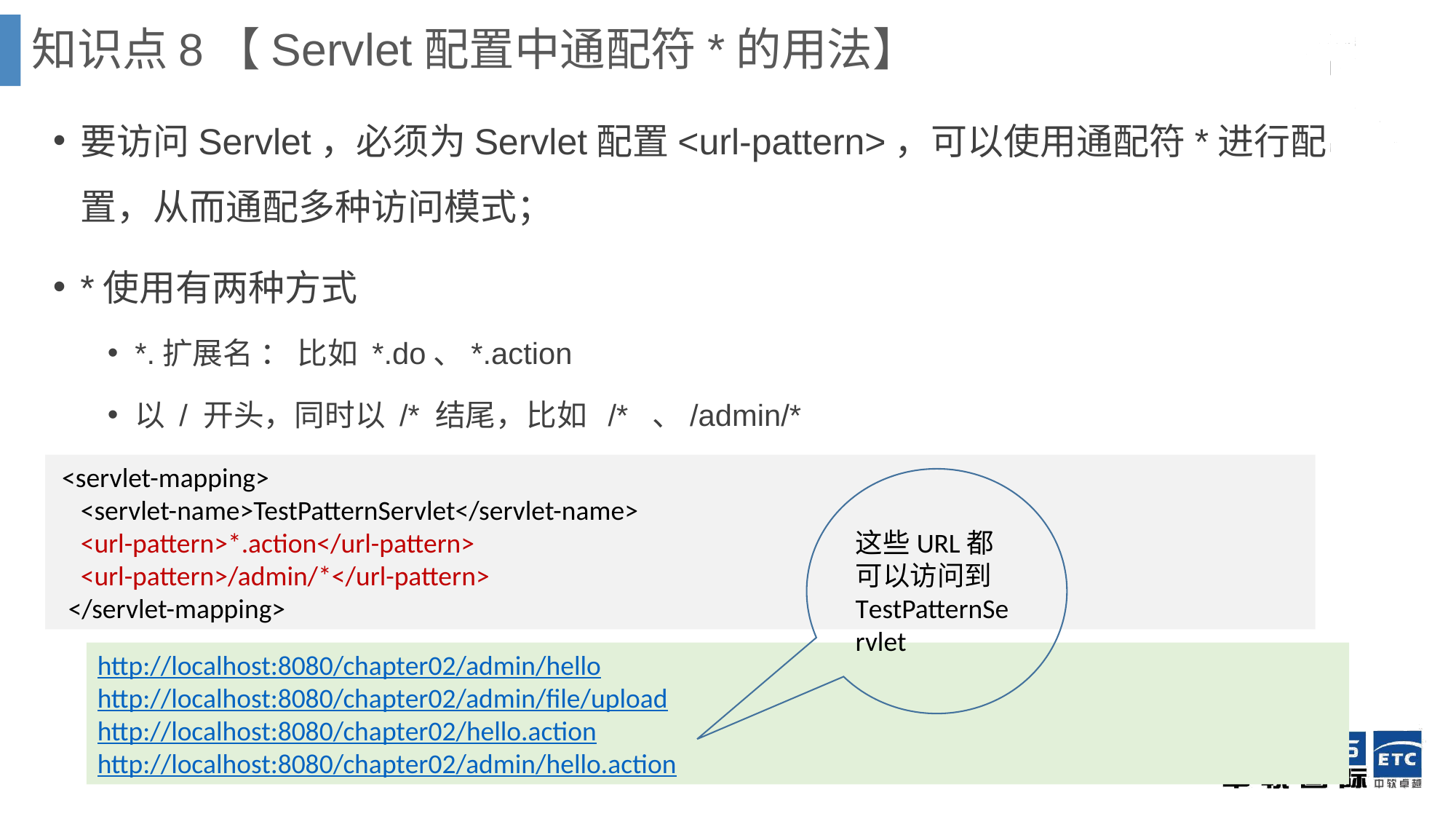

知识点8【Servlet配置中通配符*的用法】
要访问Servlet，必须为Servlet配置<url-pattern>，可以使用通配符*进行配置，从而通配多种访问模式；
*使用有两种方式
*.扩展名 ： 比如 *.do、*.action
以 / 开头，同时以 /* 结尾，比如  /*  、/admin/*
 <servlet-mapping>
    <servlet-name>TestPatternServlet</servlet-name>
    <url-pattern>*.action</url-pattern>
    <url-pattern>/admin/*</url-pattern>
  </servlet-mapping>
这些URL都可以访问到TestPatternServlet
http://localhost:8080/chapter02/admin/hello
http://localhost:8080/chapter02/admin/file/upload
http://localhost:8080/chapter02/hello.action
http://localhost:8080/chapter02/admin/hello.action